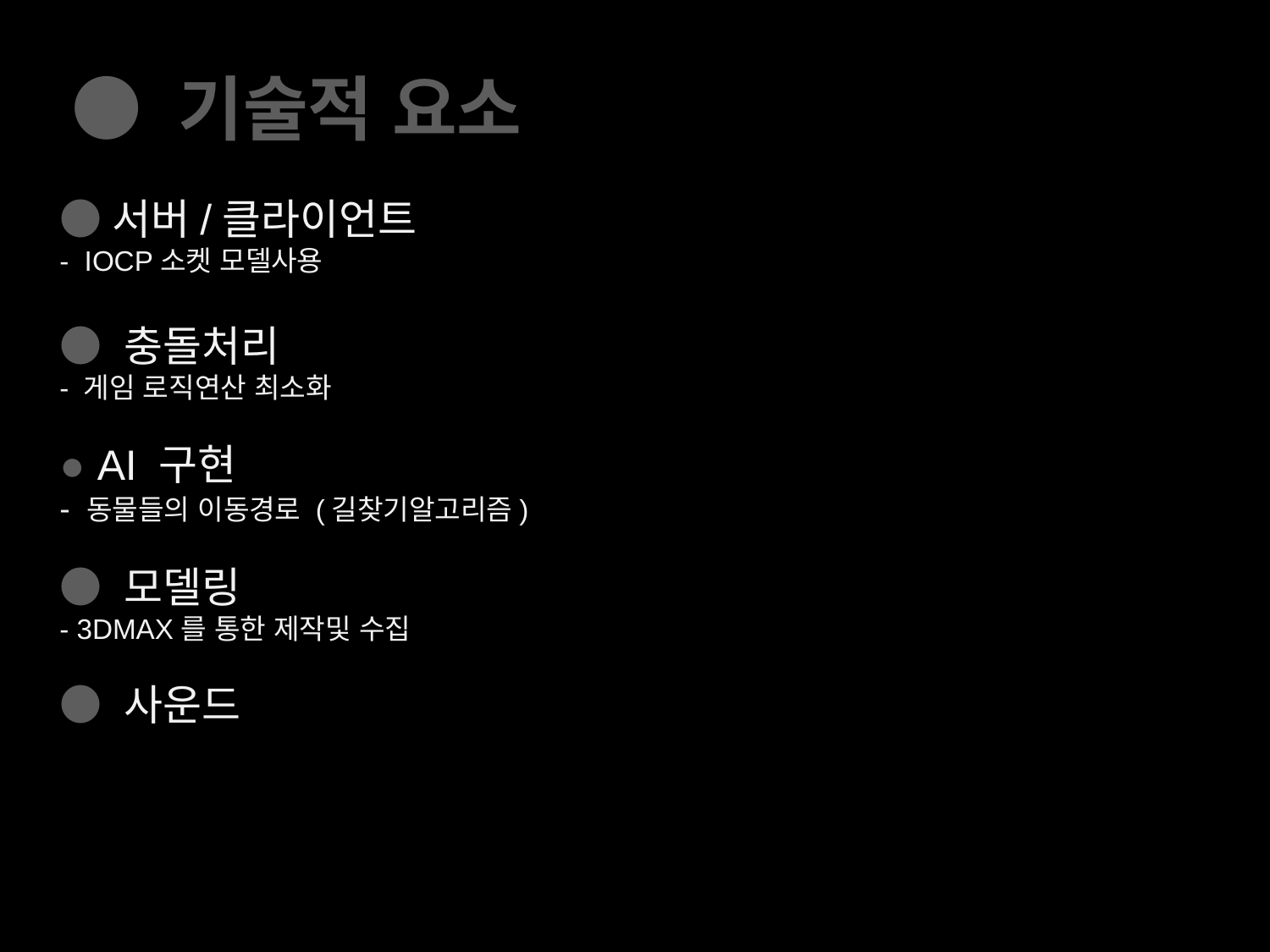

● 기술적 요소
●서버/클라이언트
-  IOCP소켓 모델사용

● 충돌처리
- 게임 로직연산 최소화

● AI 구현
- 동물들의 이동경로 (길찾기알고리즘)

● 모델링
- 3DMAX를 통한 제작및 수집

● 사운드